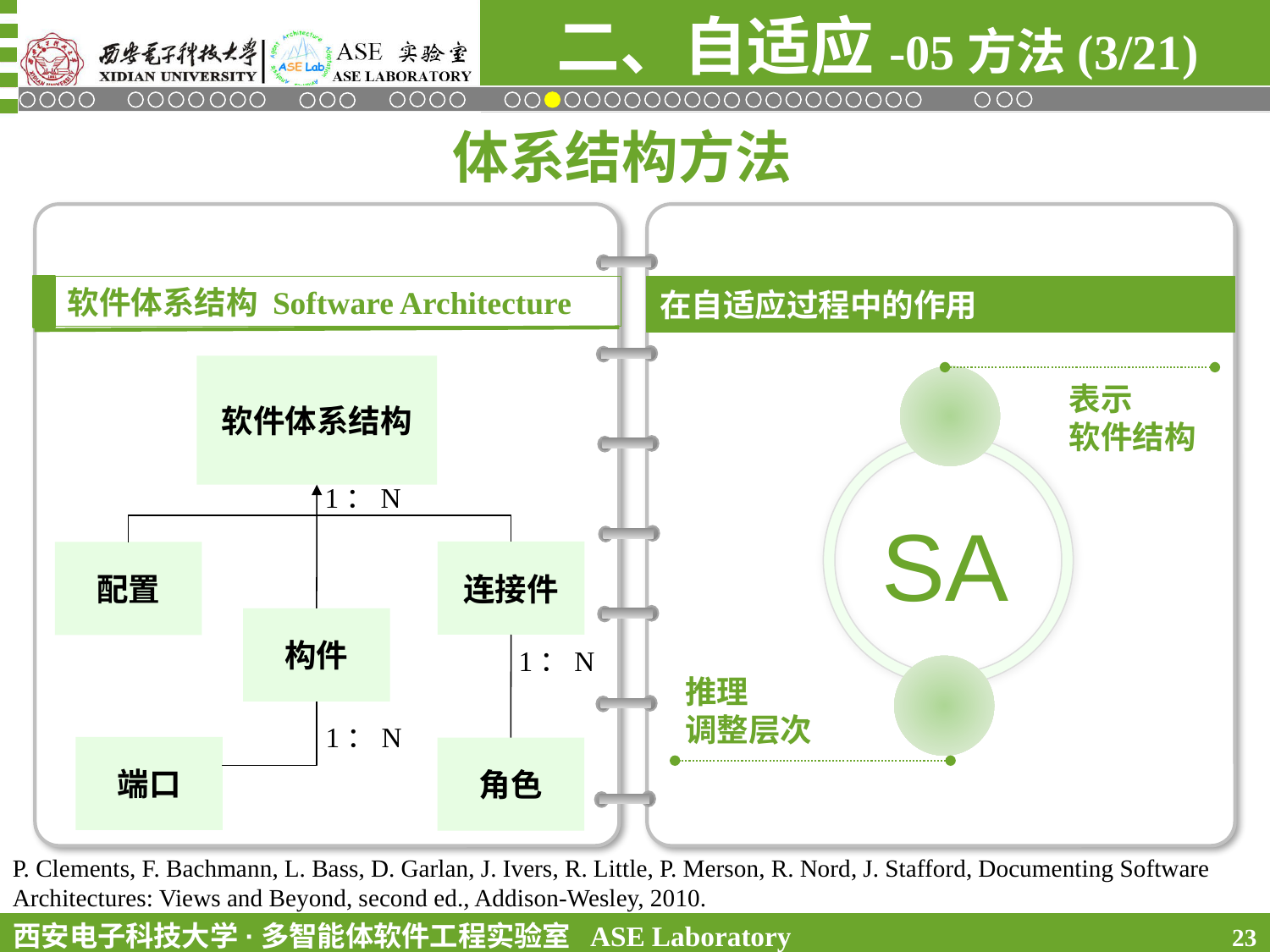

二、自适应-05方法(3/21)

体系结构方法

在自适应过程中的作用

表示
软件结构

SA

推理
调整层次

软件体系结构 Software Architecture

软件体系结构
1：N
连接件
配置
构件
1：N
1：N
端口
角色
P. Clements, F. Bachmann, L. Bass, D. Garlan, J. Ivers, R. Little, P. Merson, R. Nord, J. Stafford, Documenting Software Architectures: Views and Beyond, second ed., Addison-Wesley, 2010.
23